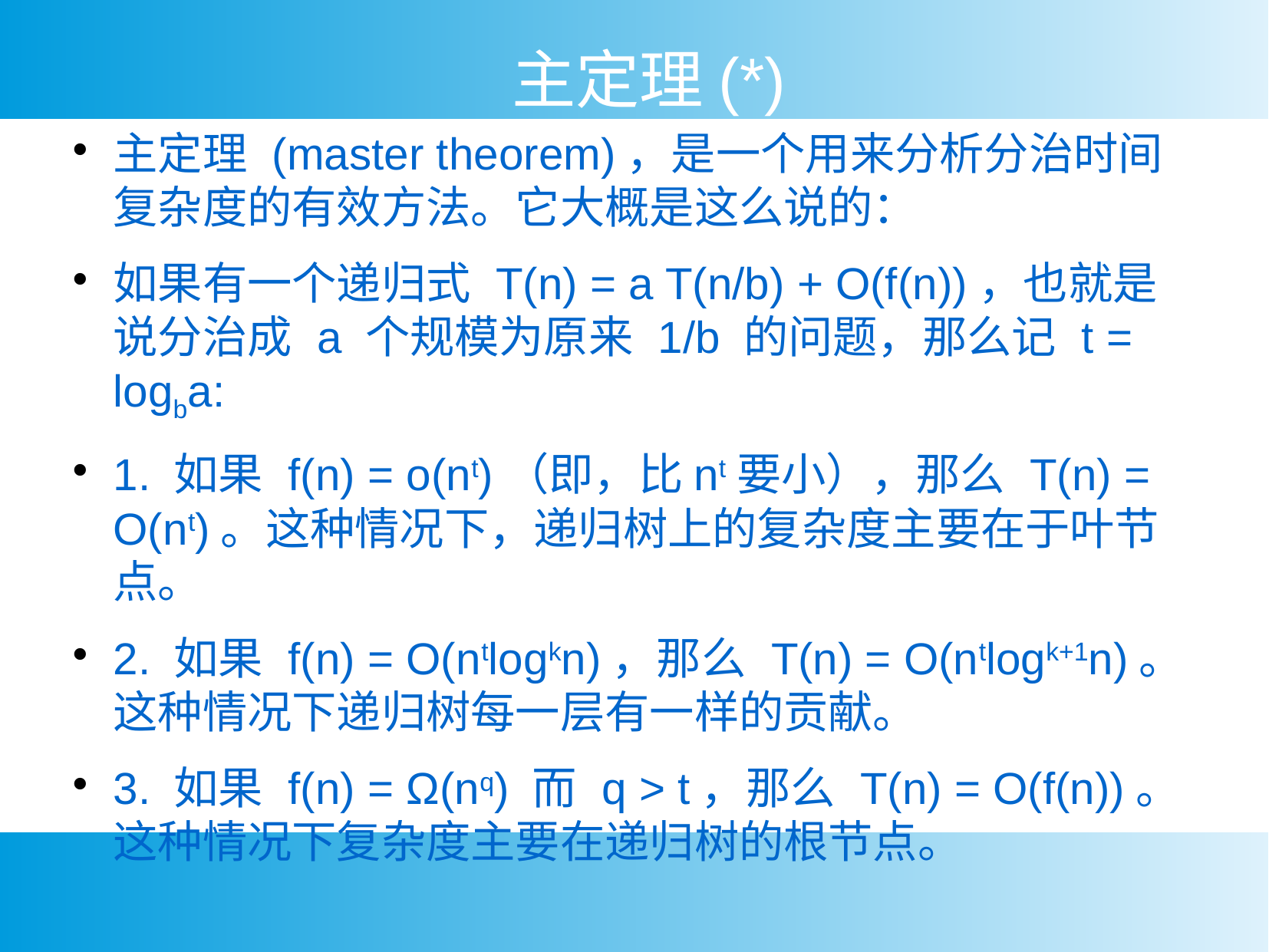

主定理(*)
主定理 (master theorem)，是一个用来分析分治时间复杂度的有效方法。它大概是这么说的：
如果有一个递归式 T(n) = a T(n/b) + O(f(n))，也就是说分治成 a 个规模为原来 1/b 的问题，那么记 t = logba:
1. 如果 f(n) = o(nt)（即，比nt要小），那么 T(n) = O(nt)。这种情况下，递归树上的复杂度主要在于叶节点。
2. 如果 f(n) = O(ntlogkn)，那么 T(n) = O(ntlogk+1n)。这种情况下递归树每一层有一样的贡献。
3. 如果 f(n) = Ω(nq) 而 q > t，那么 T(n) = O(f(n))。这种情况下复杂度主要在递归树的根节点。